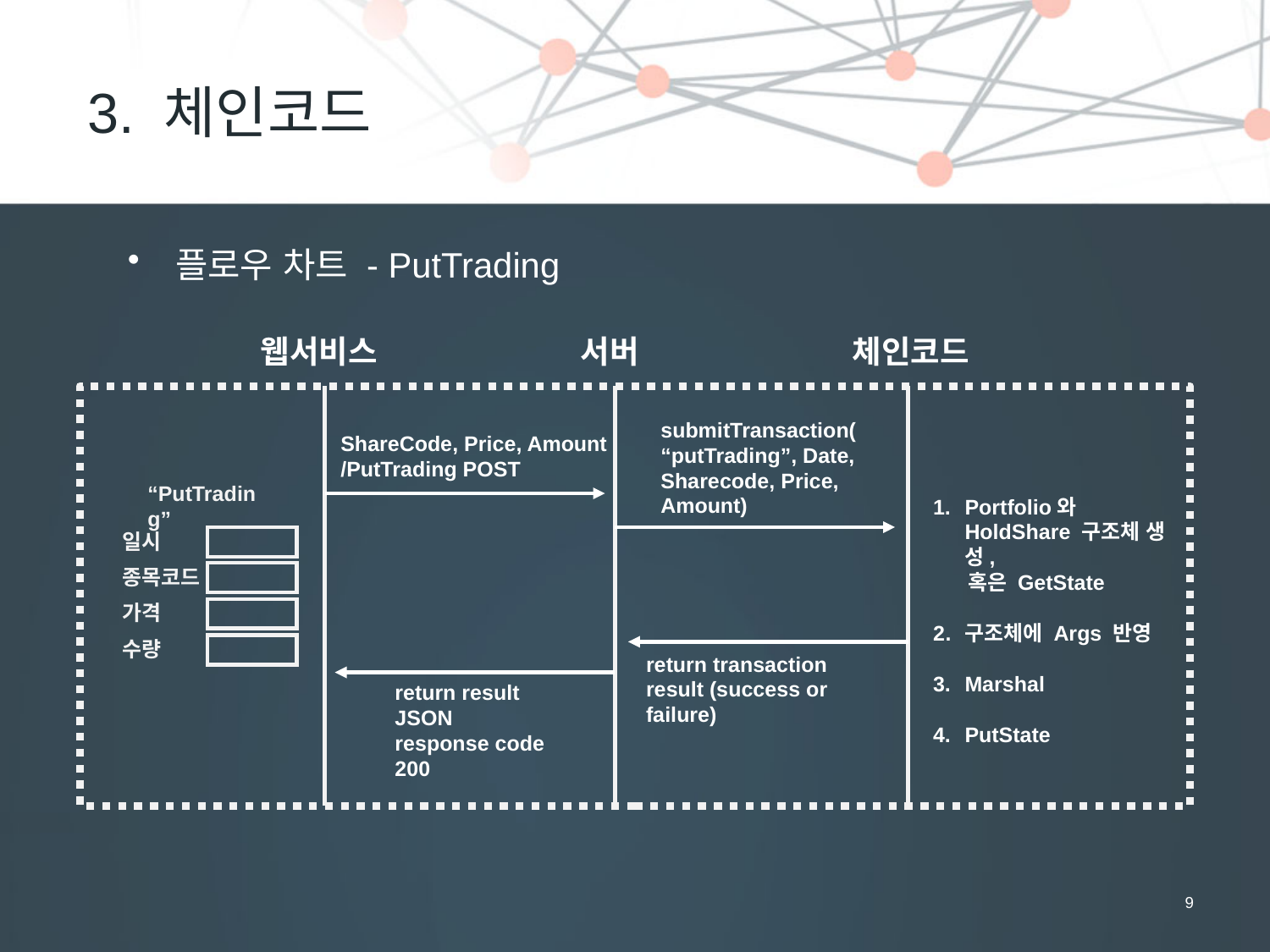

# 3. 체인코드
플로우 차트 - PutTrading
서버
체인코드
웹서비스

submitTransaction(“putTrading”, Date, Sharecode, Price, Amount)
ShareCode, Price, Amount
/PutTrading POST
“PutTrading”
Portfolio와 HoldShare 구조체 생성,
     혹은 GetState

구조체에 Args 반영

Marshal

PutState
일시

종목코드

가격

수량

return transaction
result (success or failure)
return result
JSON
response code
200
9